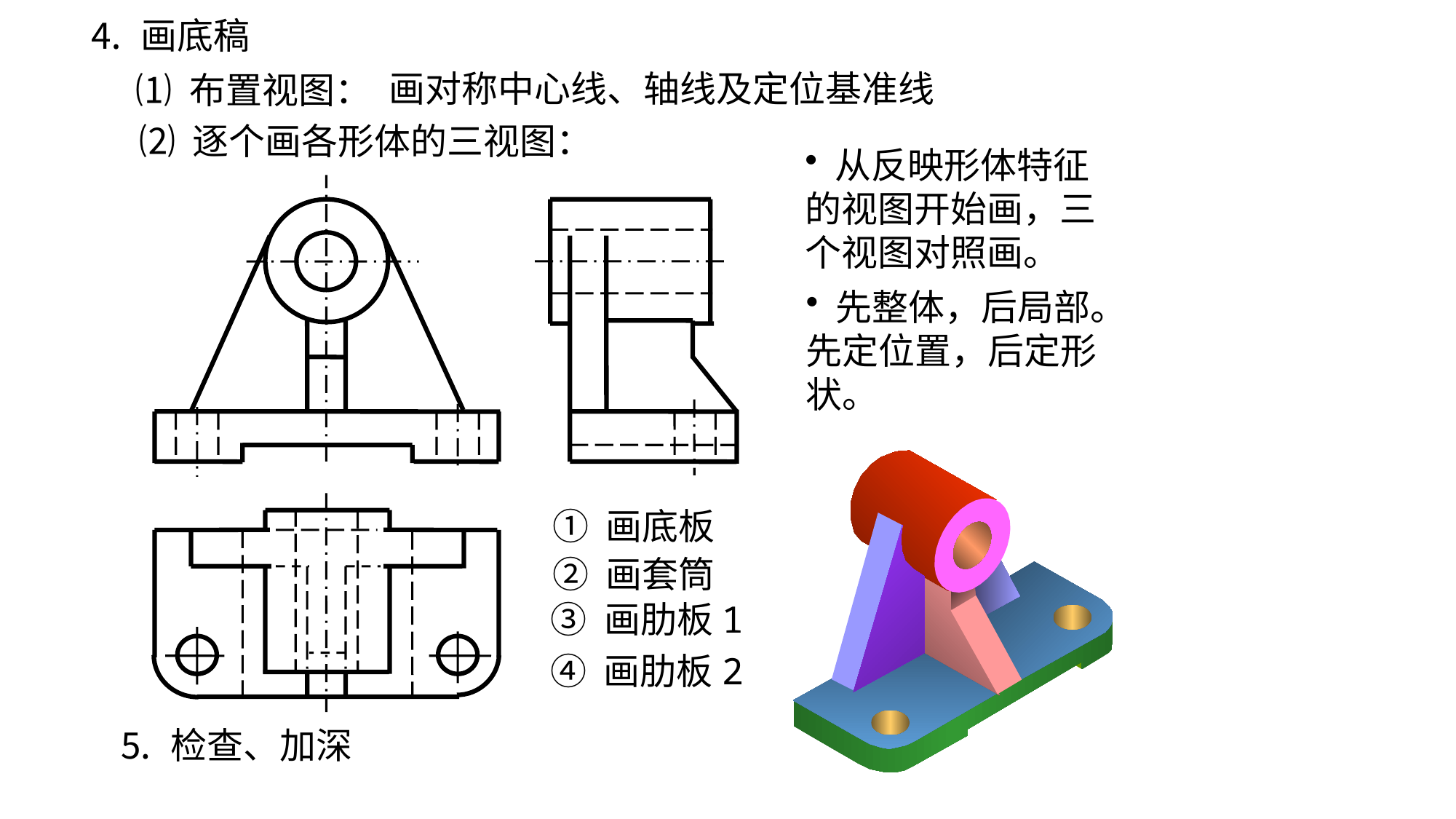

⒋ 画底稿
画对称中心线、轴线及定位基准线
⑴ 布置视图：
⑵ 逐个画各形体的三视图：
 从反映形体特征的视图开始画，三个视图对照画。

 先整体，后局部。先定位置，后定形状。

① 画底板
② 画套筒
③ 画肋板1
④ 画肋板2
⒌ 检查、加深